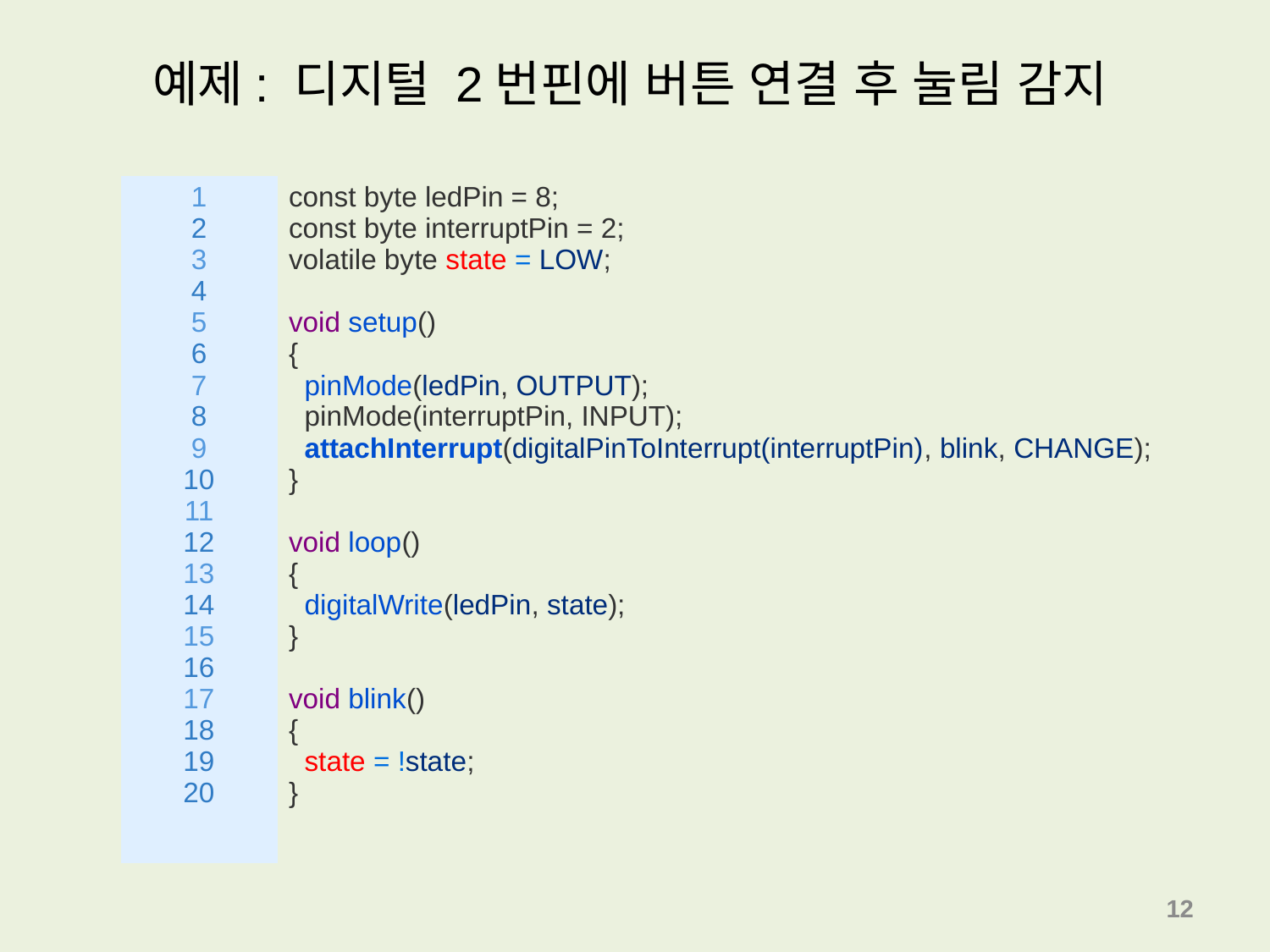

예제: 디지털 2번핀에 버튼 연결 후 눌림 감지
| 1 2 3 4 5 6 7 8 9 10 11 12 13 14 15 16 17 18 19 20 | const byte ledPin = 8; const byte interruptPin = 2; volatile byte state = LOW;   void setup() {   pinMode(ledPin, OUTPUT); pinMode(interruptPin, INPUT);   attachInterrupt(digitalPinToInterrupt(interruptPin), blink, CHANGE); }   void loop() {   digitalWrite(ledPin, state); }   void blink() {   state = !state; } |
| --- | --- |

12